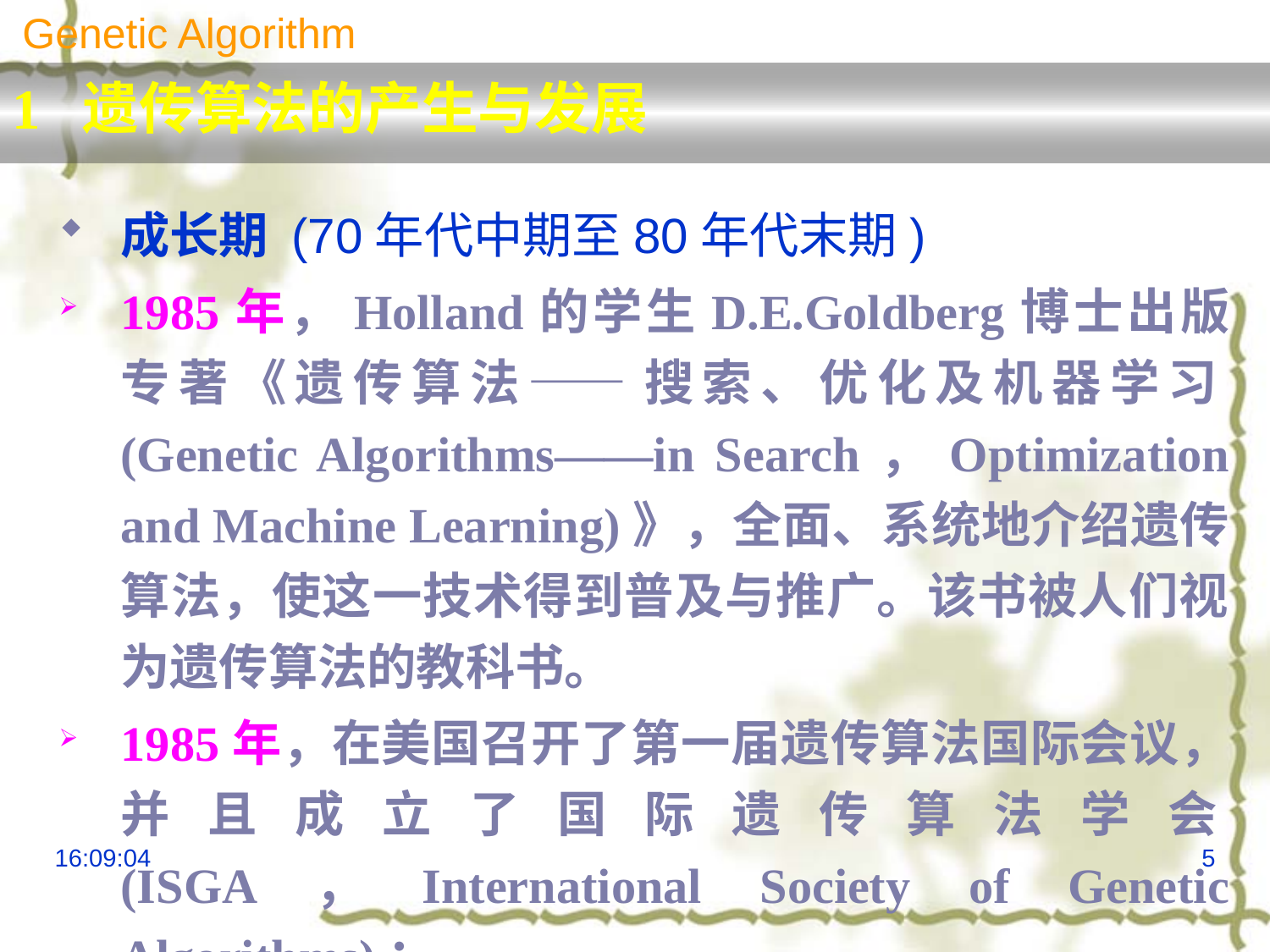

Genetic Algorithm
1  遗传算法的产生与发展
成长期 (70年代中期至80年代末期)
1985年，Holland的学生D.E.Goldberg博士出版专著《遗传算法——搜索、优化及机器学习(Genetic Algorithms——in Search，Optimization and Machine Learning)》，全面、系统地介绍遗传算法，使这一技术得到普及与推广。该书被人们视为遗传算法的教科书。
1985年，在美国召开了第一届遗传算法国际会议，并且成立了国际遗传算法学会(ISGA，International Society of Genetic Algorithms)；
16:09:04
5